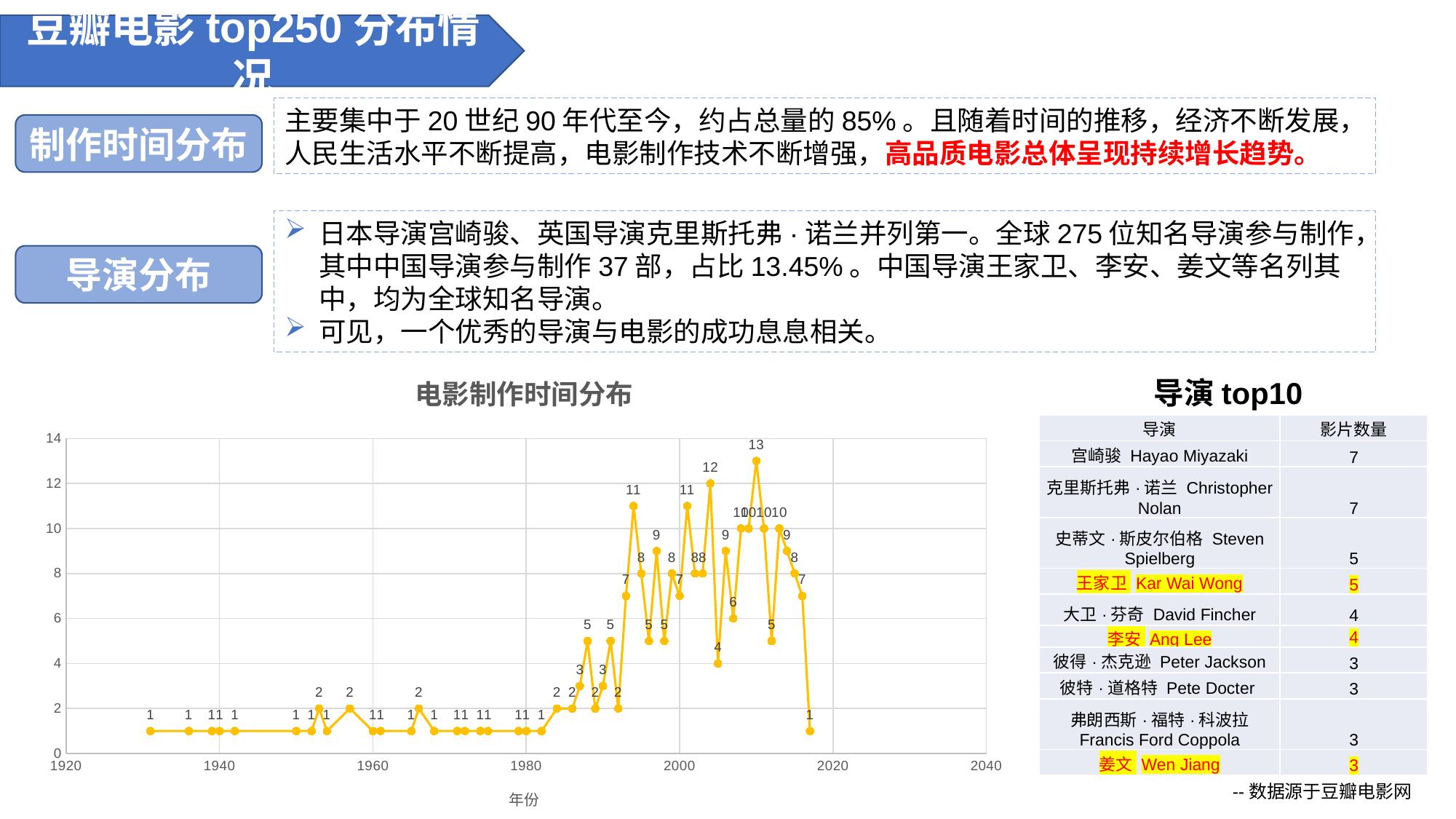

豆瓣电影top250分布情况
主要集中于20世纪90年代至今，约占总量的85%。且随着时间的推移，经济不断发展，人民生活水平不断提高，电影制作技术不断增强，高品质电影总体呈现持续增长趋势。
制作时间分布
日本导演宫崎骏、英国导演克里斯托弗·诺兰并列第一。全球275位知名导演参与制作，其中中国导演参与制作37部，占比13.45%。中国导演王家卫、李安、姜文等名列其中，均为全球知名导演。
可见，一个优秀的导演与电影的成功息息相关。
导演分布

### Chart: 电影制作时间分布

| Category | 电影数量 |
|---|---|
      导演top10
| 导演 | 影片数量 |
| --- | --- |
| 宫崎骏 Hayao Miyazaki | 7 |
| 克里斯托弗·诺兰 Christopher Nolan | 7 |
| 史蒂文·斯皮尔伯格 Steven Spielberg | 5 |
| 王家卫 Kar Wai Wong | 5 |
| 大卫·芬奇 David Fincher | 4 |
| 李安 Ang Lee | 4 |
| 彼得·杰克逊 Peter Jackson | 3 |
| 彼特·道格特 Pete Docter | 3 |
| 弗朗西斯·福特·科波拉 Francis Ford Coppola | 3 |
| 姜文 Wen Jiang | 3 |
                              --数据源于豆瓣电影网